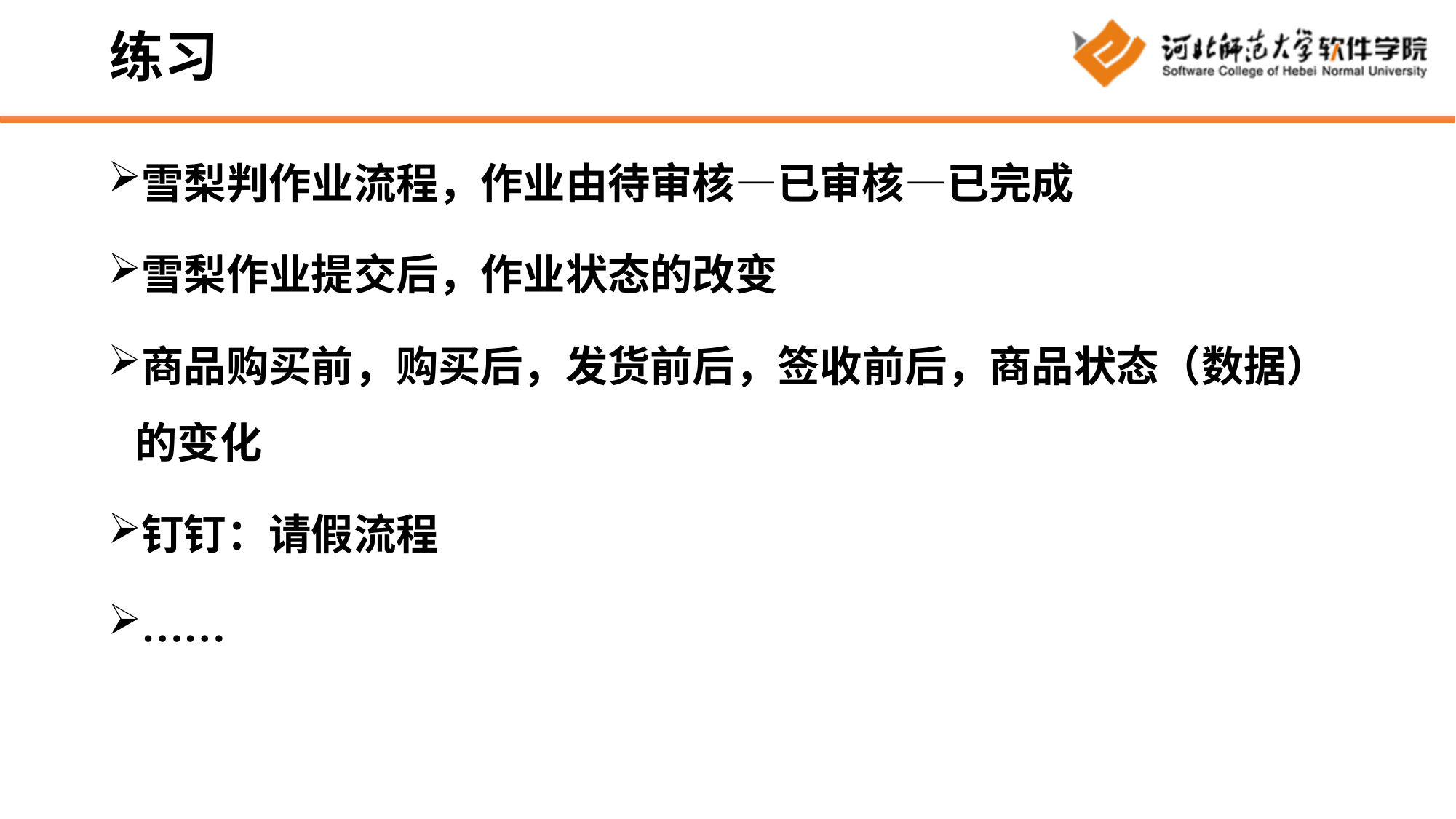

# 练习
雪梨判作业流程，作业由待审核—已审核—已完成
雪梨作业提交后，作业状态的改变
商品购买前，购买后，发货前后，签收前后，商品状态（数据）的变化
钉钉：请假流程
……